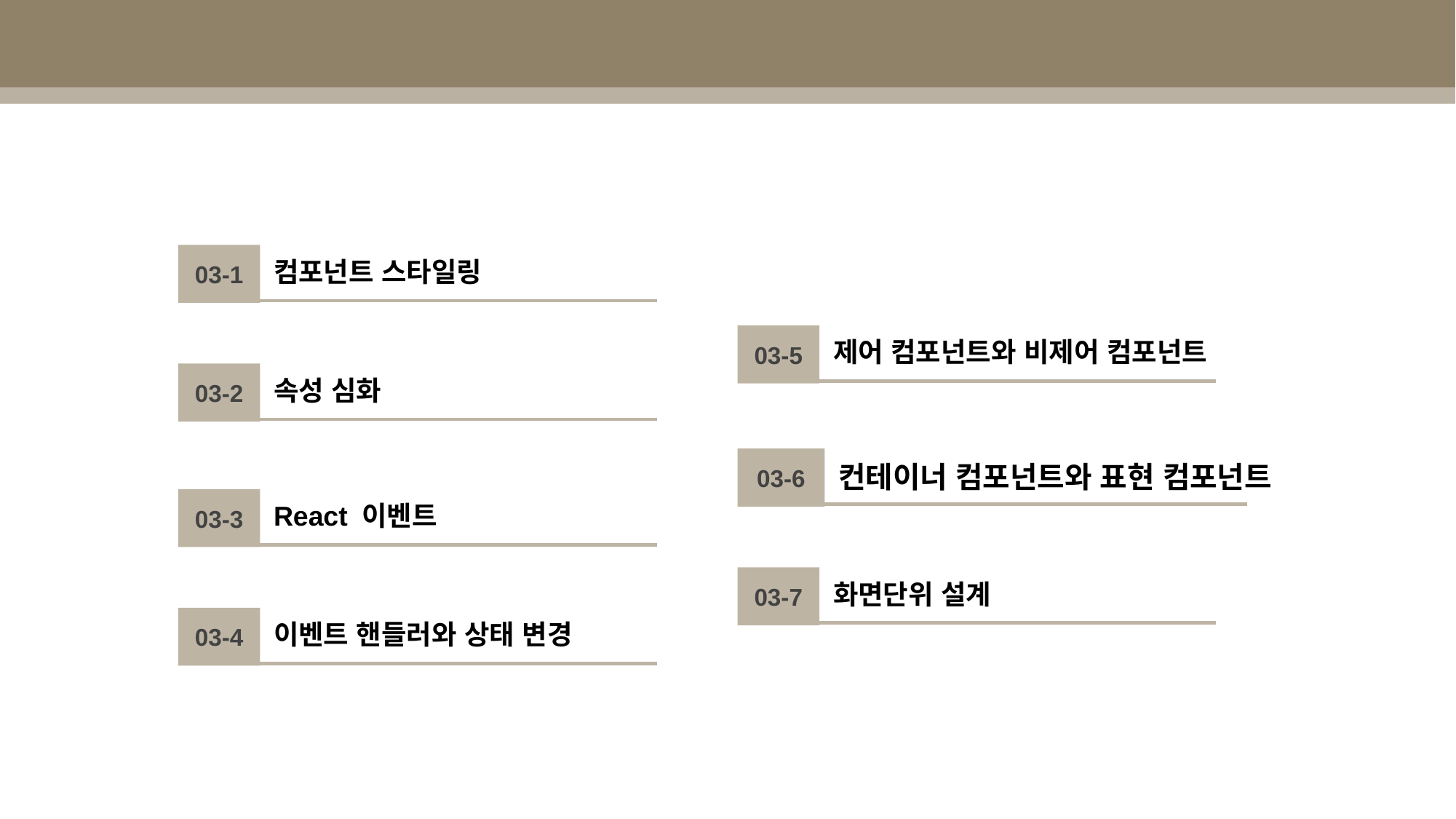

03-1
컴포넌트 스타일링
03-5
제어 컴포넌트와 비제어 컴포넌트
03-2
속성 심화
03-6
컨테이너 컴포넌트와 표현 컴포넌트
03-3
React 이벤트
03-7
화면단위 설계
03-4
이벤트 핸들러와 상태 변경